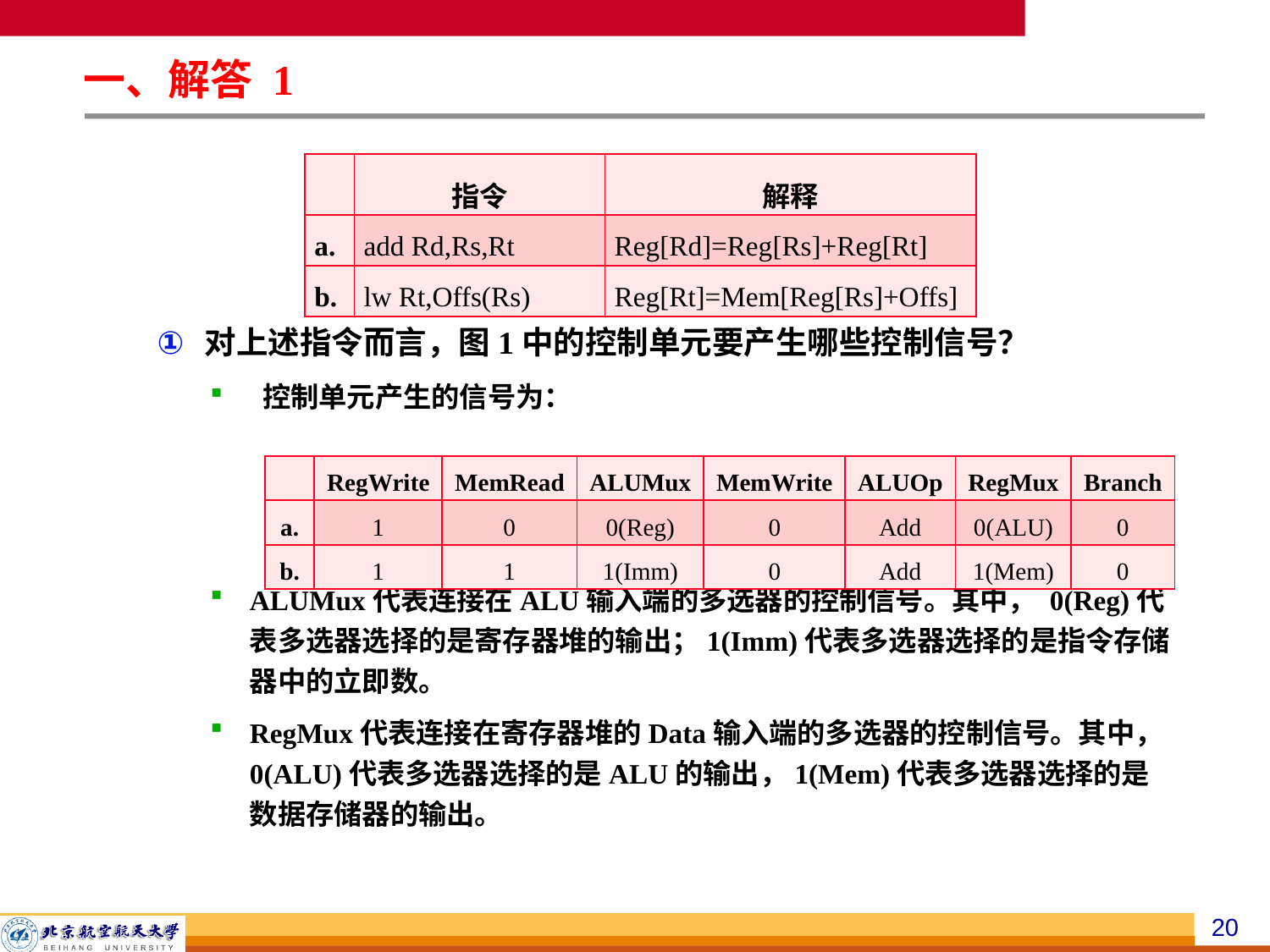

一、解答 1

对上述指令而言，图1中的控制单元要产生哪些控制信号？
 控制单元产生的信号为：

ALUMux代表连接在ALU输入端的多选器的控制信号。其中， 0(Reg)代表多选器选择的是寄存器堆的输出；1(Imm)代表多选器选择的是指令存储器中的立即数。
RegMux代表连接在寄存器堆的Data输入端的多选器的控制信号。其中， 0(ALU)代表多选器选择的是ALU的输出，1(Mem)代表多选器选择的是数据存储器的输出。
|  | 指令 | 解释 |
| --- | --- | --- |
| a. | add Rd,Rs,Rt | Reg[Rd]=Reg[Rs]+Reg[Rt] |
| b. | lw Rt,Offs(Rs) | Reg[Rt]=Mem[Reg[Rs]+Offs] |
|  | RegWrite | MemRead | ALUMux | MemWrite | ALUOp | RegMux | Branch |
| --- | --- | --- | --- | --- | --- | --- | --- |
| a. | 1 | 0 | 0(Reg) | 0 | Add | 0(ALU) | 0 |
| b. | 1 | 1 | 1(Imm) | 0 | Add | 1(Mem) | 0 |